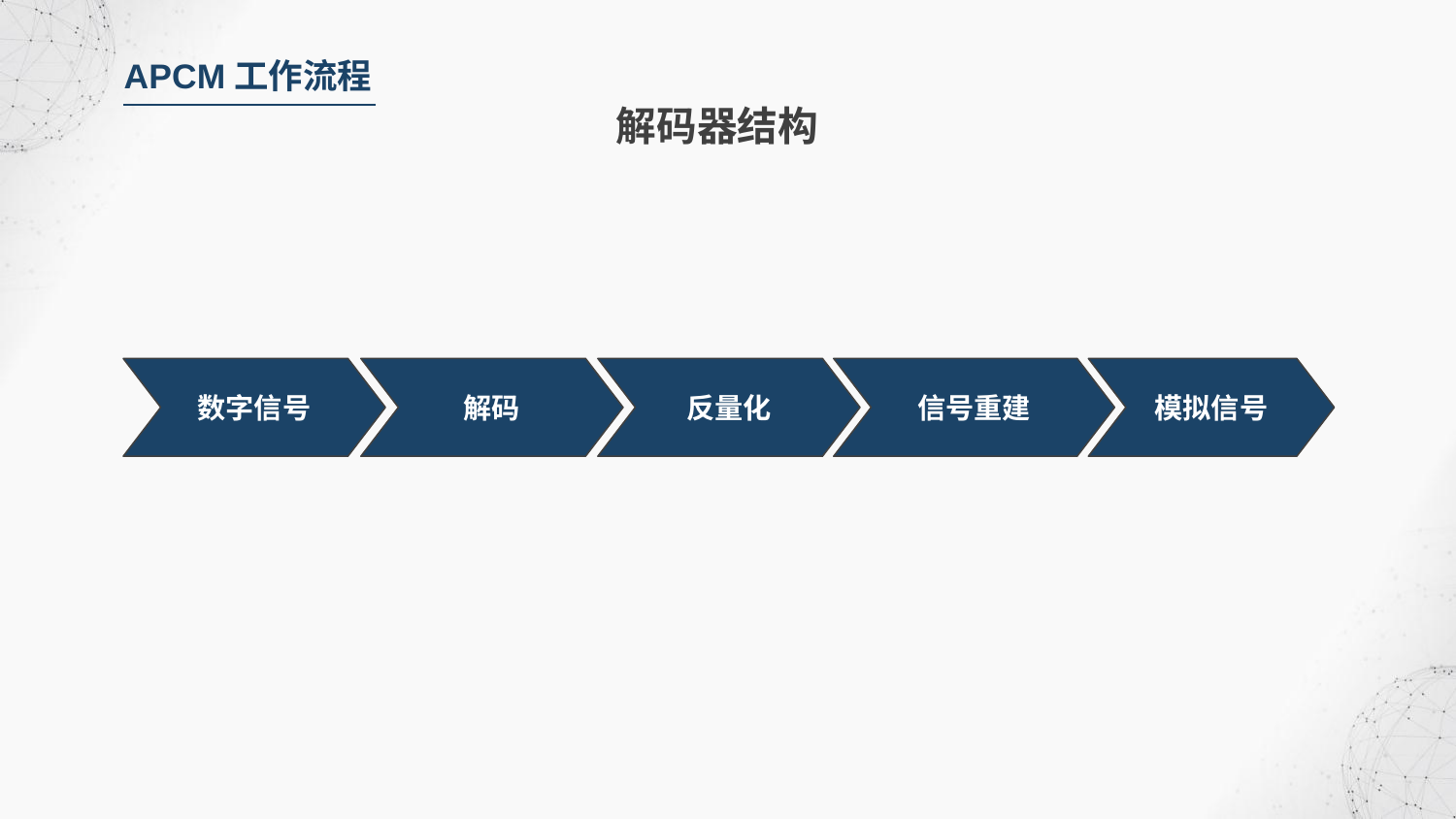

APCM工作流程
解码器结构
数字信号
解码
反量化
信号重建
模拟信号